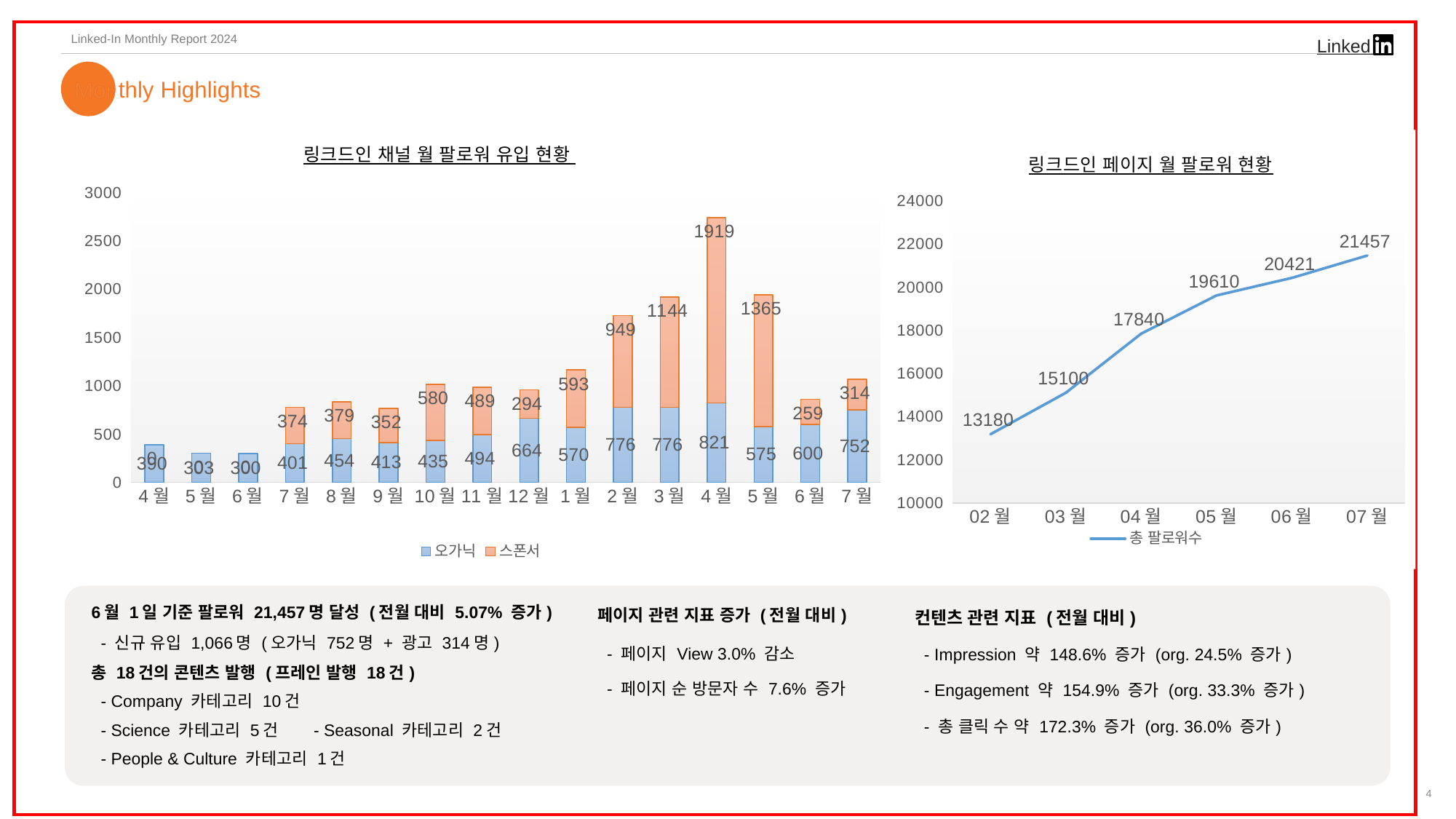

Monthly Highlights

### Chart: 링크드인 채널 월 팔로워 유입 현황

| Category | 오가닉 | 스폰서 |
|---|---|---|
| 45017 | 390.0 | None |
| 45047 | 303.0 | None |
| 45078 | 300.0 | None |
| 45108 | 401.0 | 374.0 |
| 45139 | 454.0 | 379.0 |
| 45170 | 413.0 | 352.0 |
| 45200 | 435.0 | 580.0 |
| 45231 | 494.0 | 489.0 |
| 45261 | 664.0 | 294.0 |
| 45292 | 570.0 | 593.0 |
| 45323 | 776.0 | 949.0 |
| 45352 | 776.0 | 1144.0 |
| 45383 | 821.0 | 1919.0 |
| 45413 | 575.0 | 1365.0 |
| 45444 | 600.0 | 259.0 |
| 45474 | 752.0 | 314.0 |

### Chart: 링크드인 페이지 월 팔로워 현황

| Category | 총 팔로워수 |
|---|---|
| 45323 | 13180.0 |
| 45352 | 15100.0 |
| 45383 | 17840.0 |
| 45413 | 19610.0 |
| 45444 | 20421.0 |
| 45474 | 21457.0 |

| 페이지 관련 지표 증가 (전월 대비) |
| --- |
| - 페이지 View 3.0% 감소 |
| - 페이지 순 방문자 수 7.6% 증가 |
| 6월 1일 기준 팔로워 21,457명 달성 (전월 대비 5.07% 증가) |  |
| --- | --- |
| - 신규 유입 1,066명 (오가닉 752명 + 광고 314명) |  |
| 총 18건의 콘텐츠 발행 (프레인 발행 18건) |  |
| - Company 카테고리 10건 |  |
| - Science 카테고리 5건 | - Seasonal 카테고리 2건 |
| - People & Culture 카테고리 1건 |  |
| 컨텐츠 관련 지표 (전월 대비) |
| --- |
| - Impression 약 148.6% 증가 (org. 24.5% 증가) |
| - Engagement 약 154.9% 증가 (org. 33.3% 증가) |
| - 총 클릭 수 약 172.3% 증가 (org. 36.0% 증가) |
4